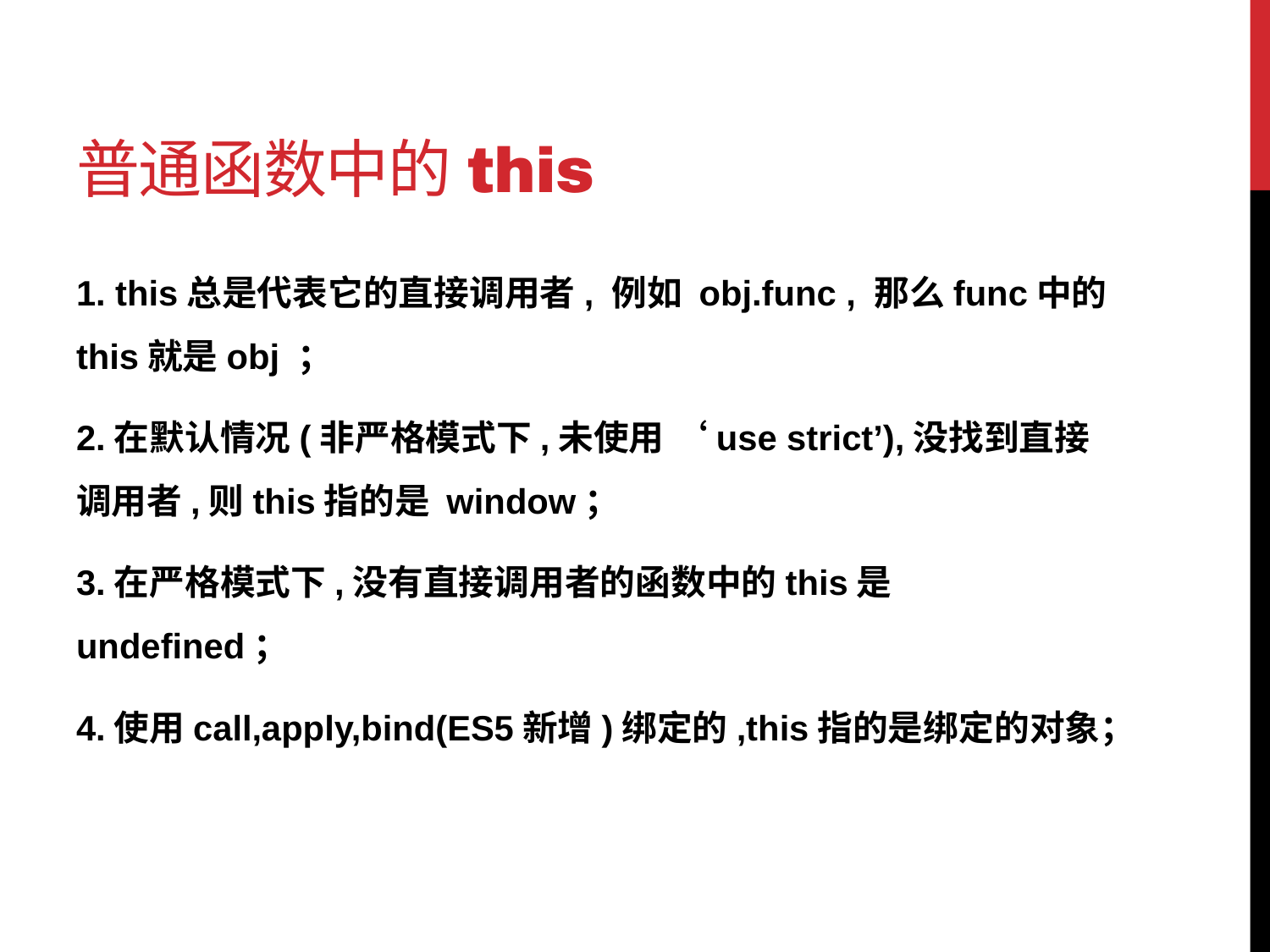

# 普通函数中的this
1. this总是代表它的直接调用者, 例如 obj.func , 那么func中的this就是obj ；
2.在默认情况(非严格模式下,未使用 ‘use strict’),没找到直接调用者,则this指的是 window；
3.在严格模式下,没有直接调用者的函数中的this是 undefined；
4.使用call,apply,bind(ES5新增)绑定的,this指的是绑定的对象；